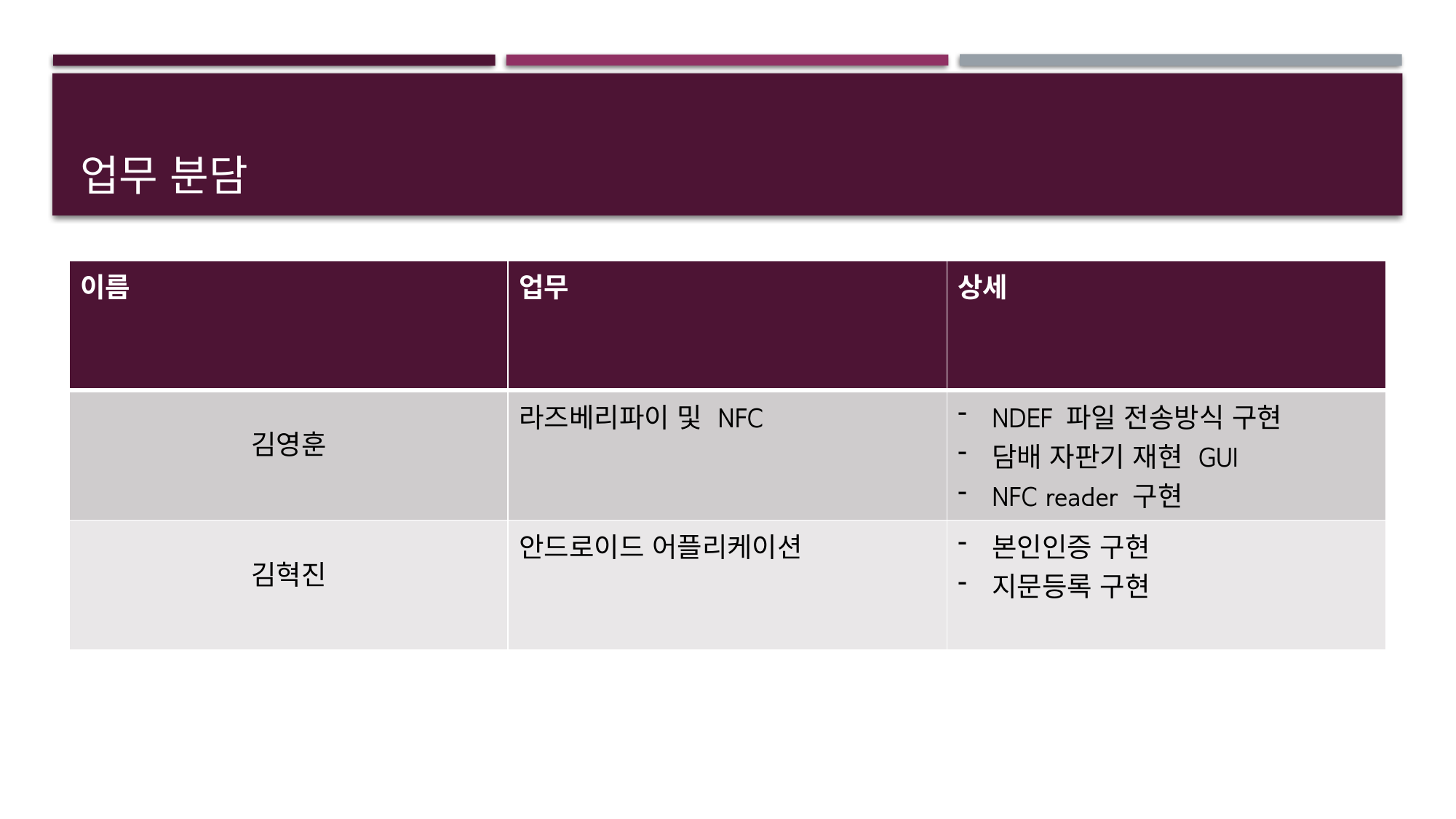

# 업무 분담
| 이름 | 업무 | 상세 |
| --- | --- | --- |
| 김영훈 | 라즈베리파이 및 NFC | NDEF 파일 전송방식 구현 담배 자판기 재현 GUI NFC reader 구현 |
| 김혁진 | 안드로이드 어플리케이션 | 본인인증 구현 지문등록 구현 |